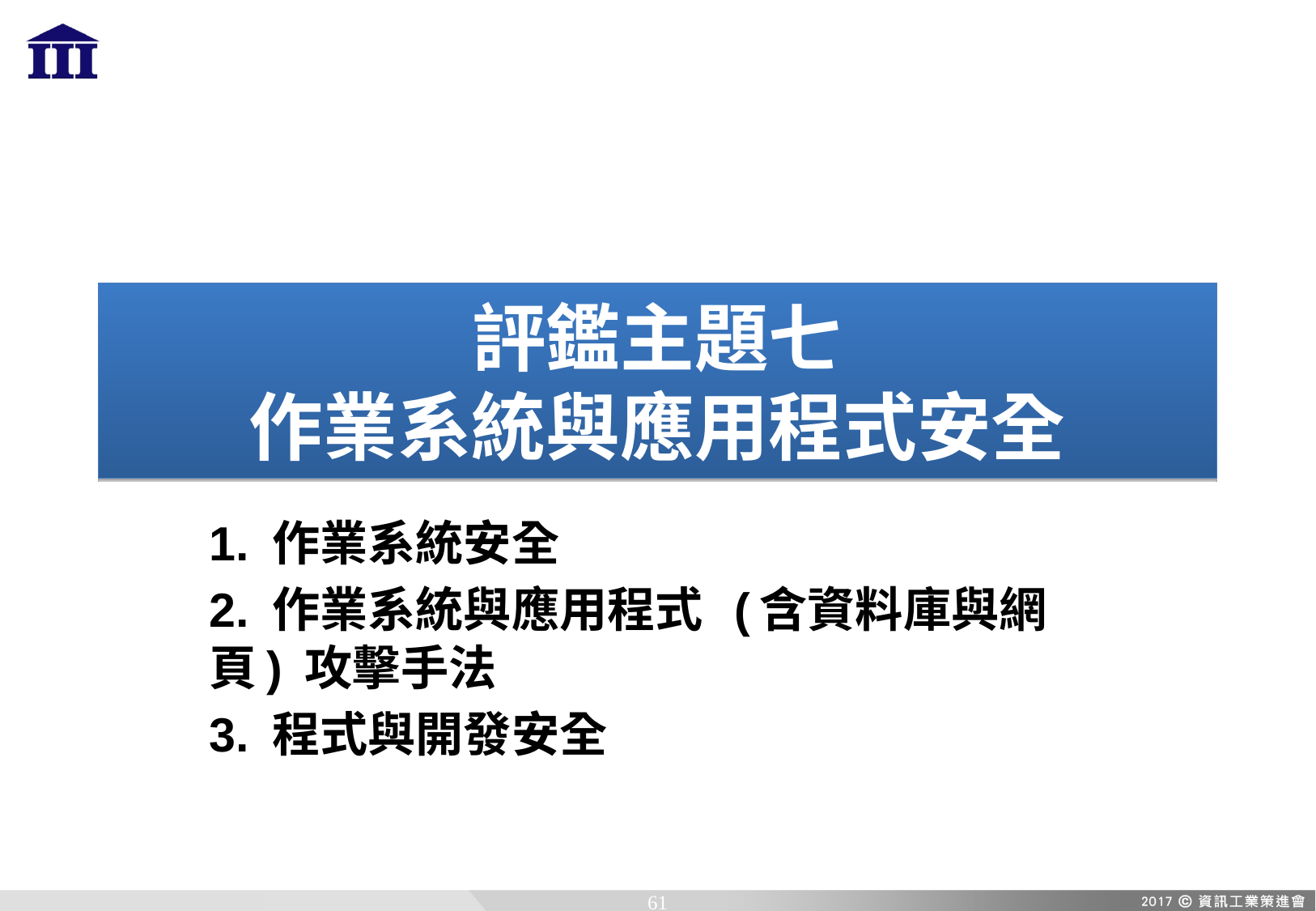

# 評鑑主題七 作業系統與應用程式安全
1. 作業系統安全
2. 作業系統與應用程式  (含資料庫與網頁) 攻擊手法
3. 程式與開發安全
61